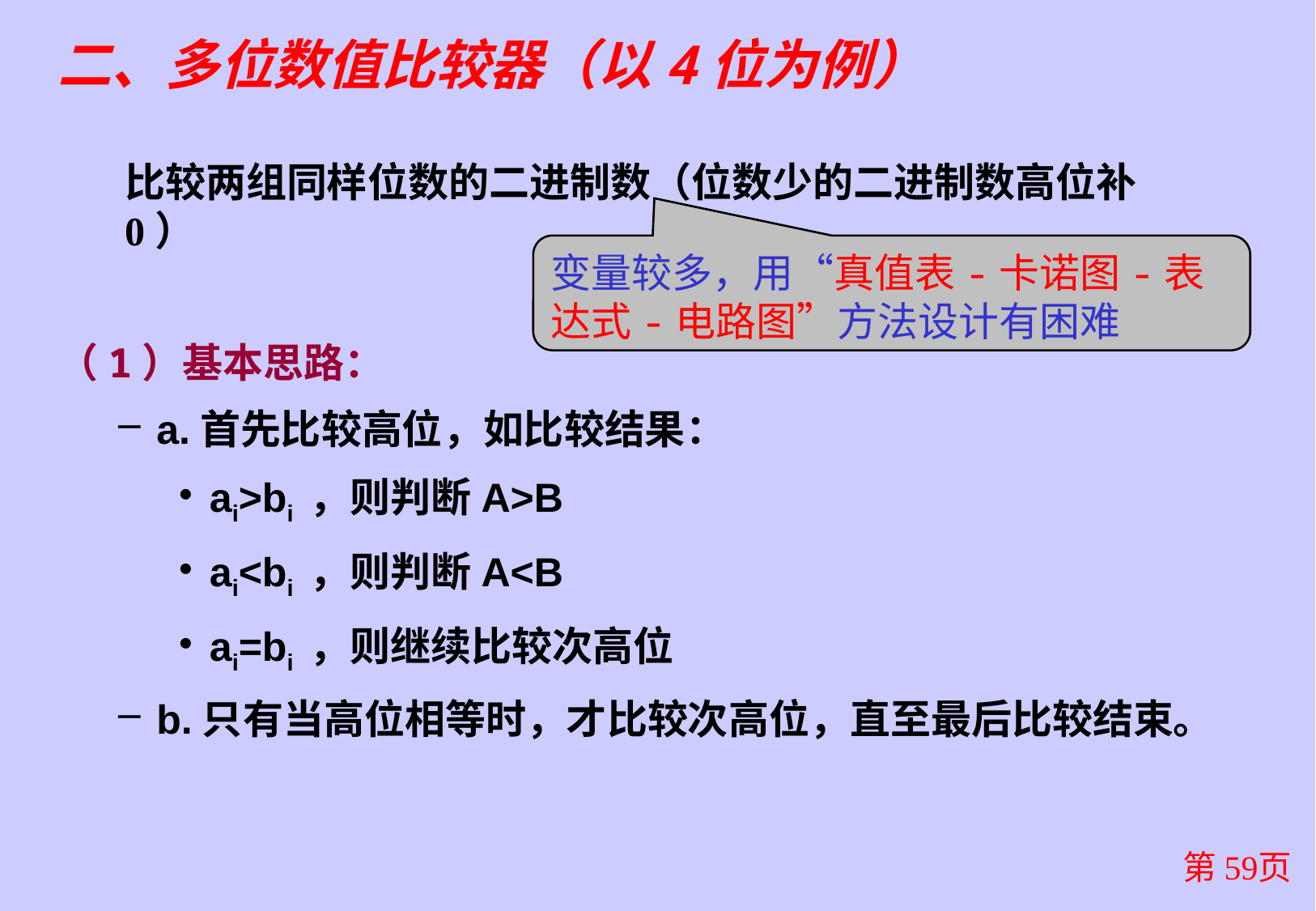

二、多位数值比较器（以4位为例）
比较两组同样位数的二进制数（位数少的二进制数高位补0）
变量较多，用“真值表-卡诺图-表达式-电路图”方法设计有困难
（1）基本思路：
a.首先比较高位，如比较结果：
ai>bi ，则判断A>B
ai<bi ，则判断A<B
ai=bi ，则继续比较次高位
b.只有当高位相等时，才比较次高位，直至最后比较结束。
第59页